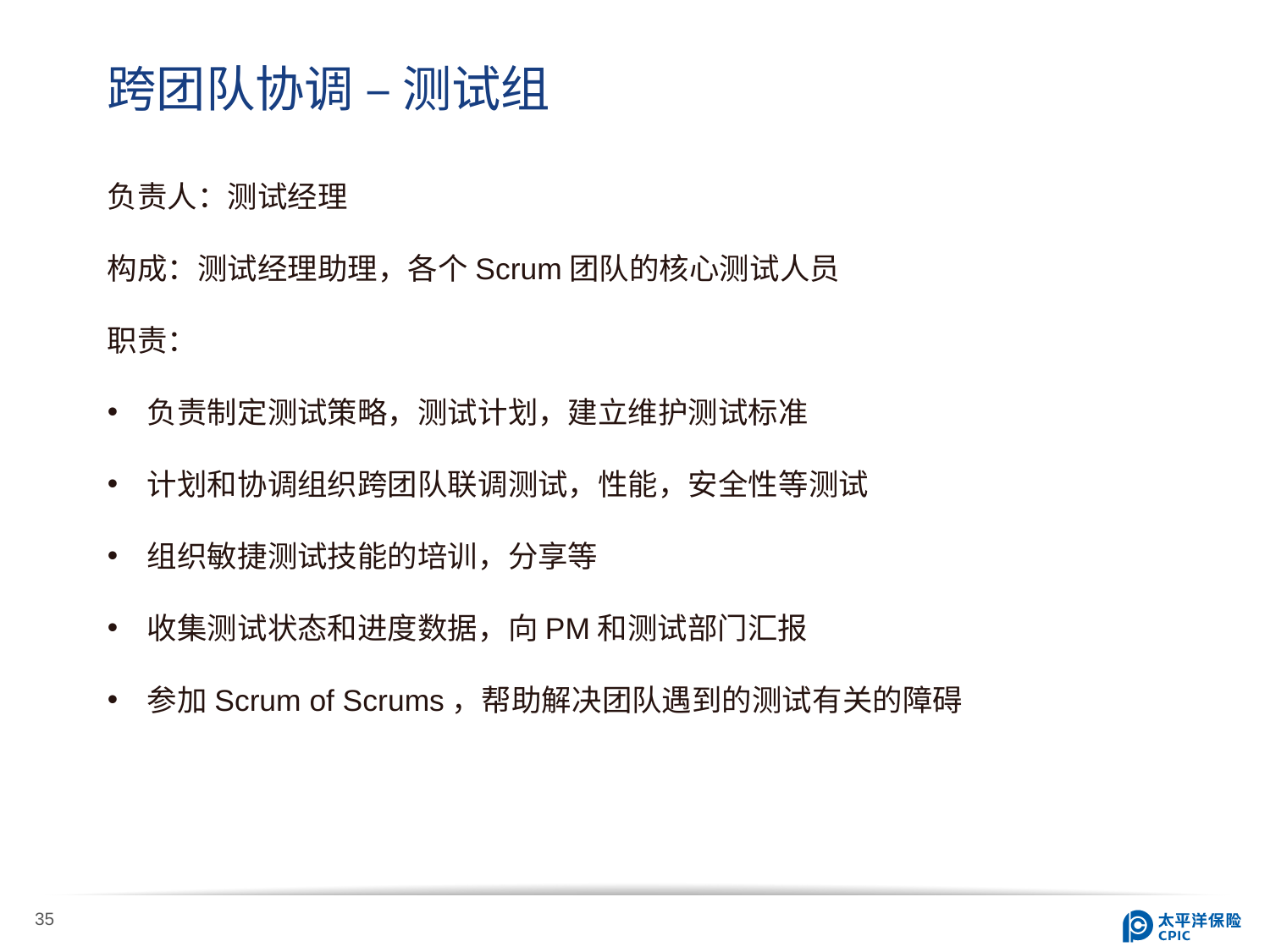

跨团队协调 – 测试组
负责人：测试经理

构成：测试经理助理，各个Scrum团队的核心测试人员

职责：

负责制定测试策略，测试计划，建立维护测试标准

计划和协调组织跨团队联调测试，性能，安全性等测试

组织敏捷测试技能的培训，分享等

收集测试状态和进度数据，向PM和测试部门汇报

参加Scrum of Scrums，帮助解决团队遇到的测试有关的障碍